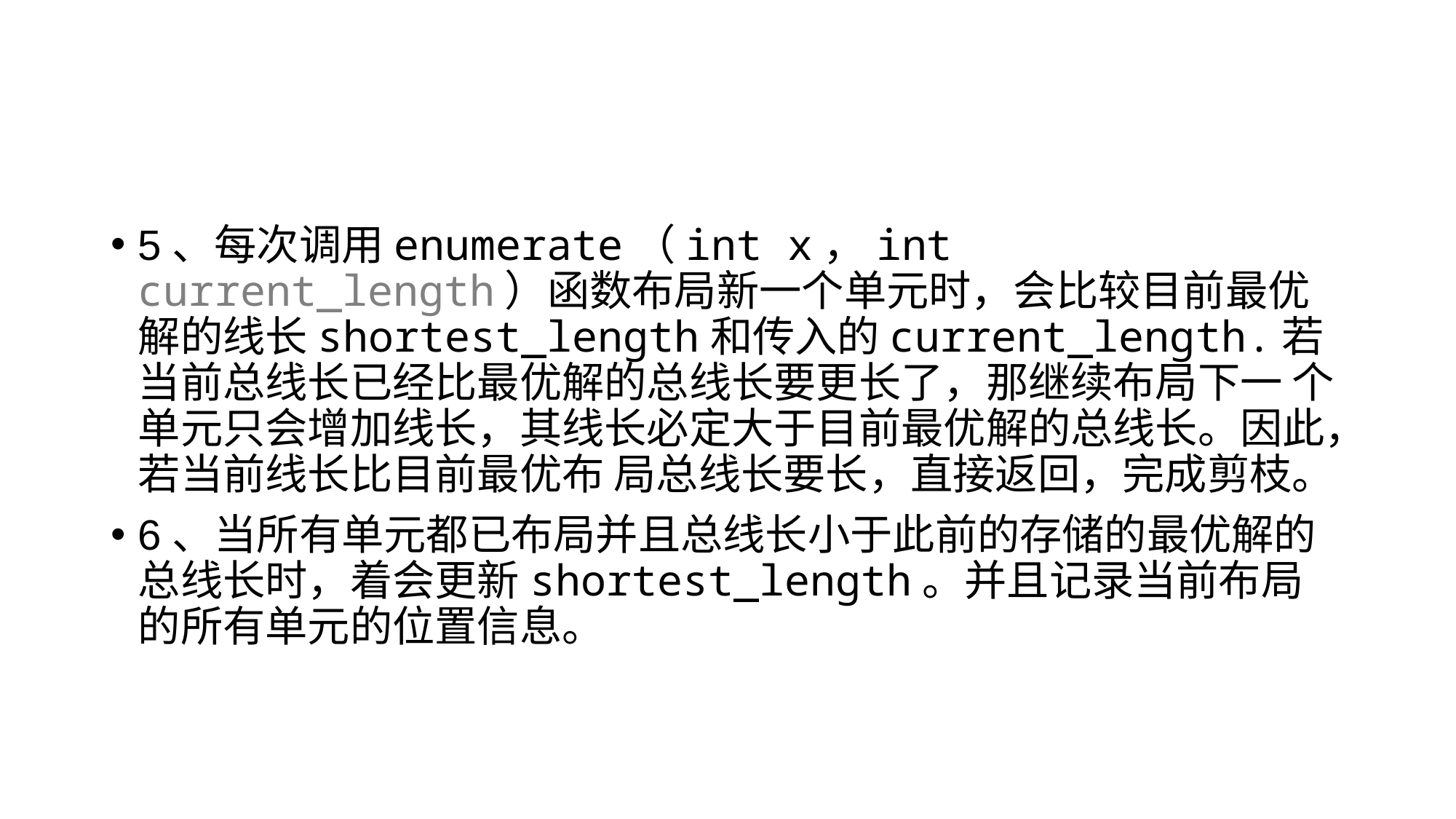

#
5、每次调用enumerate（int x，int current_length）函数布局新一个单元时，会比较目前最优解的线长shortest_length和传入的current_length.若当前总线长已经比最优解的总线长要更长了，那继续布局下一 个单元只会增加线长，其线长必定大于目前最优解的总线长。因此，若当前线长比目前最优布 局总线长要长，直接返回，完成剪枝。
6、当所有单元都已布局并且总线长小于此前的存储的最优解的总线长时，着会更新shortest_length。并且记录当前布局的所有单元的位置信息。